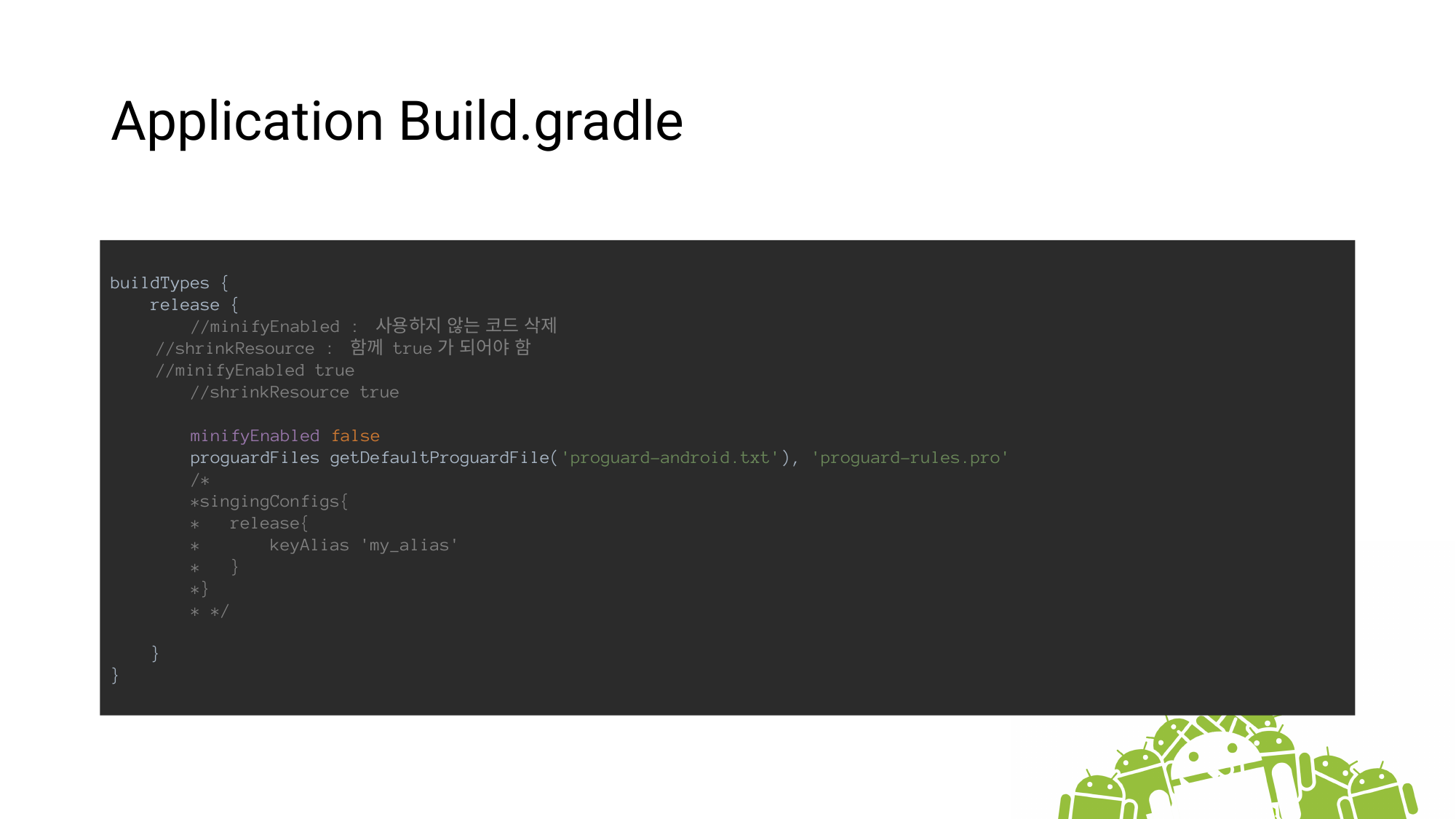

# Application Build.gradle
buildTypes {
    release {
        //minifyEnabled : 사용하지 않는 코드 삭제
        //shrinkResource : 함께 true가 되어야 함
        //minifyEnabled true
        //shrinkResource true
        minifyEnabled false
        proguardFiles getDefaultProguardFile('proguard-android.txt'), 'proguard-rules.pro'
        /*
        *singingConfigs{
        *   release{
        *       keyAlias 'my_alias'
        *   }
        *}
        * */
    }
}